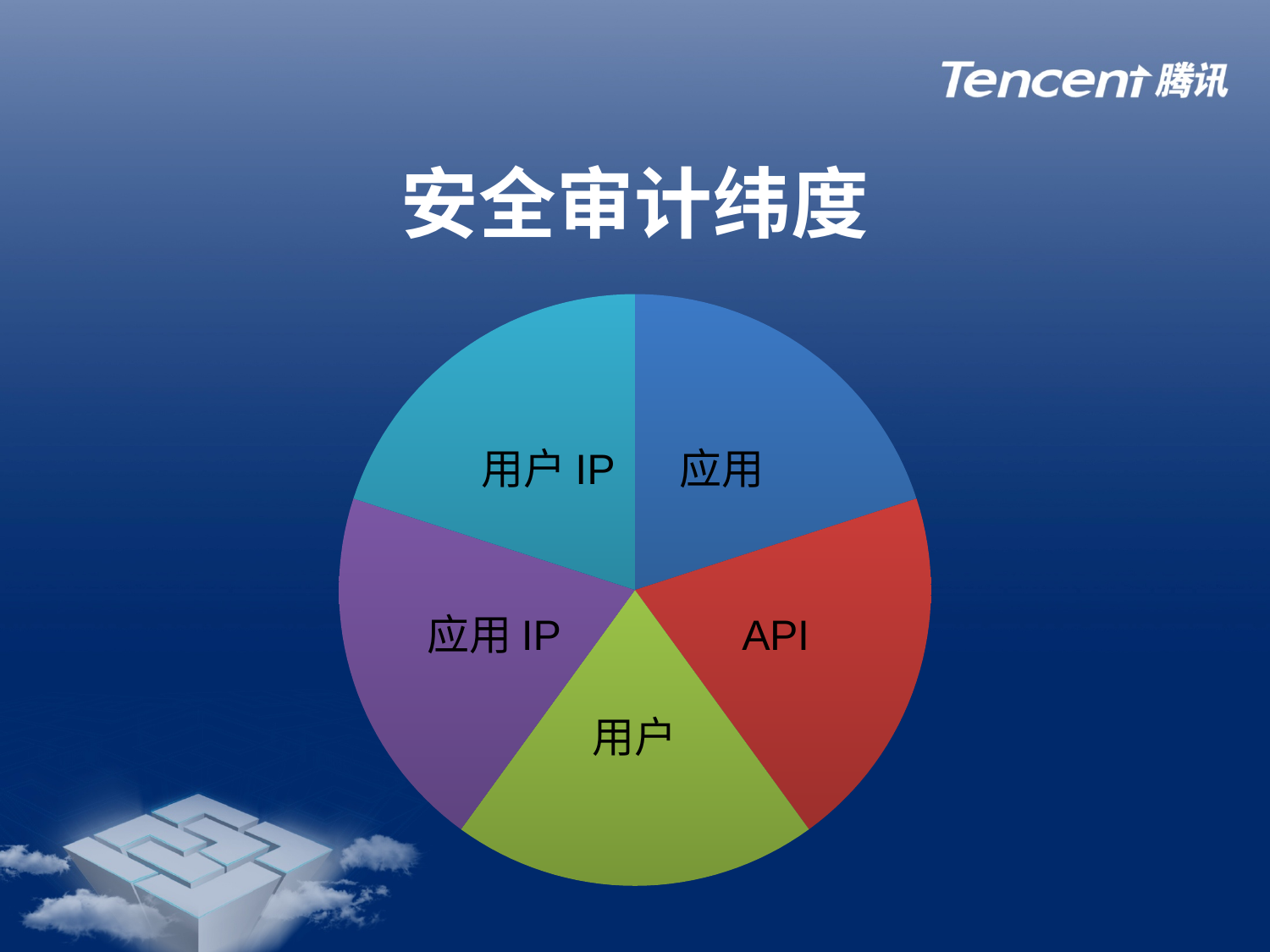

### Chart: 安全审计纬度

| Category | OpenAPI 分类 |
|---|---|
| 应用 | 50.0 |
| API | 50.0 |
| 用户 | 50.0 |
| 应用IP | 50.0 |
| 用户IP | 50.0 |